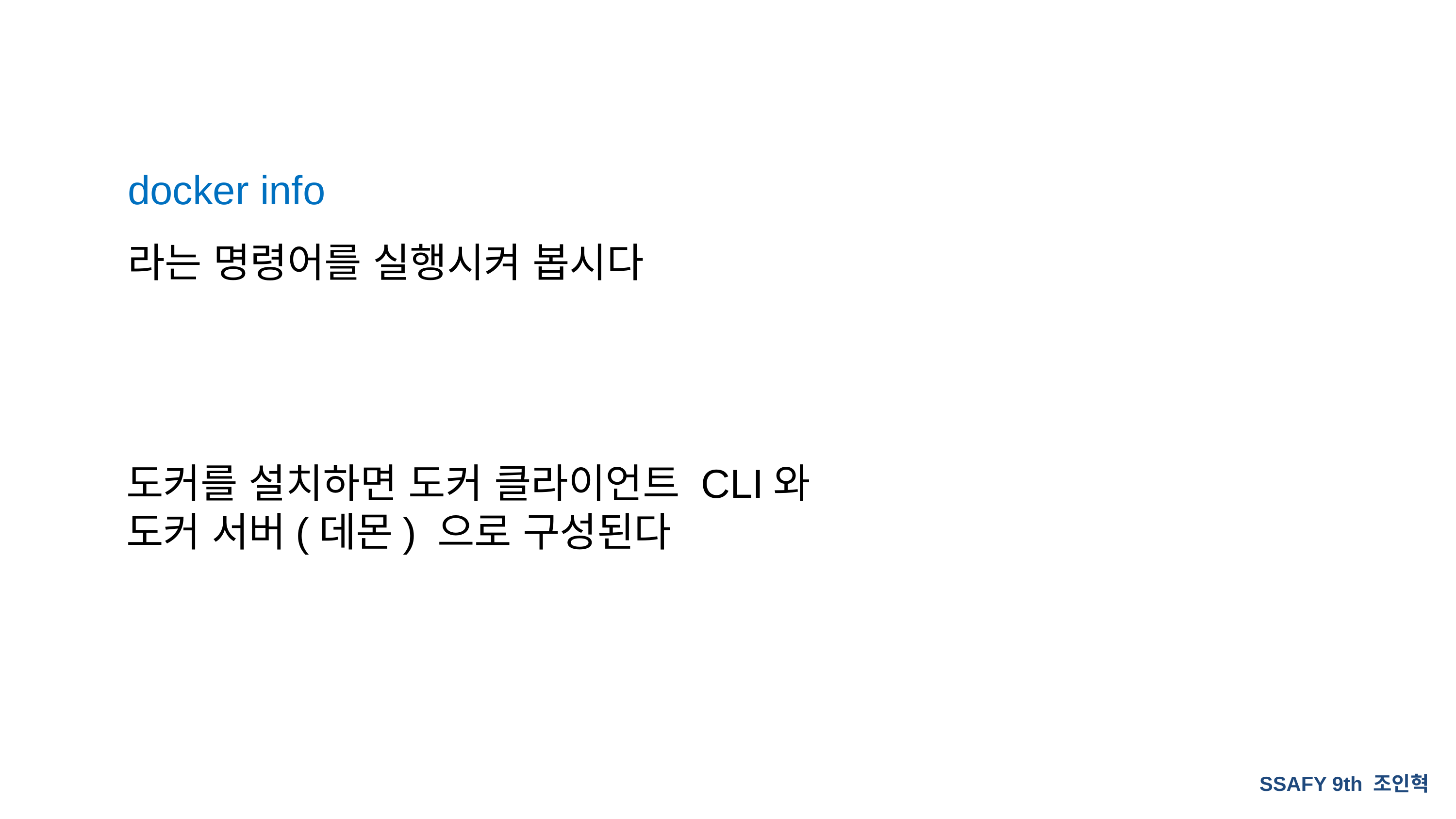

docker info
라는 명령어를 실행시켜 봅시다
도커를 설치하면 도커 클라이언트 CLI와
도커 서버(데몬) 으로 구성된다
SSAFY 9th 조인혁